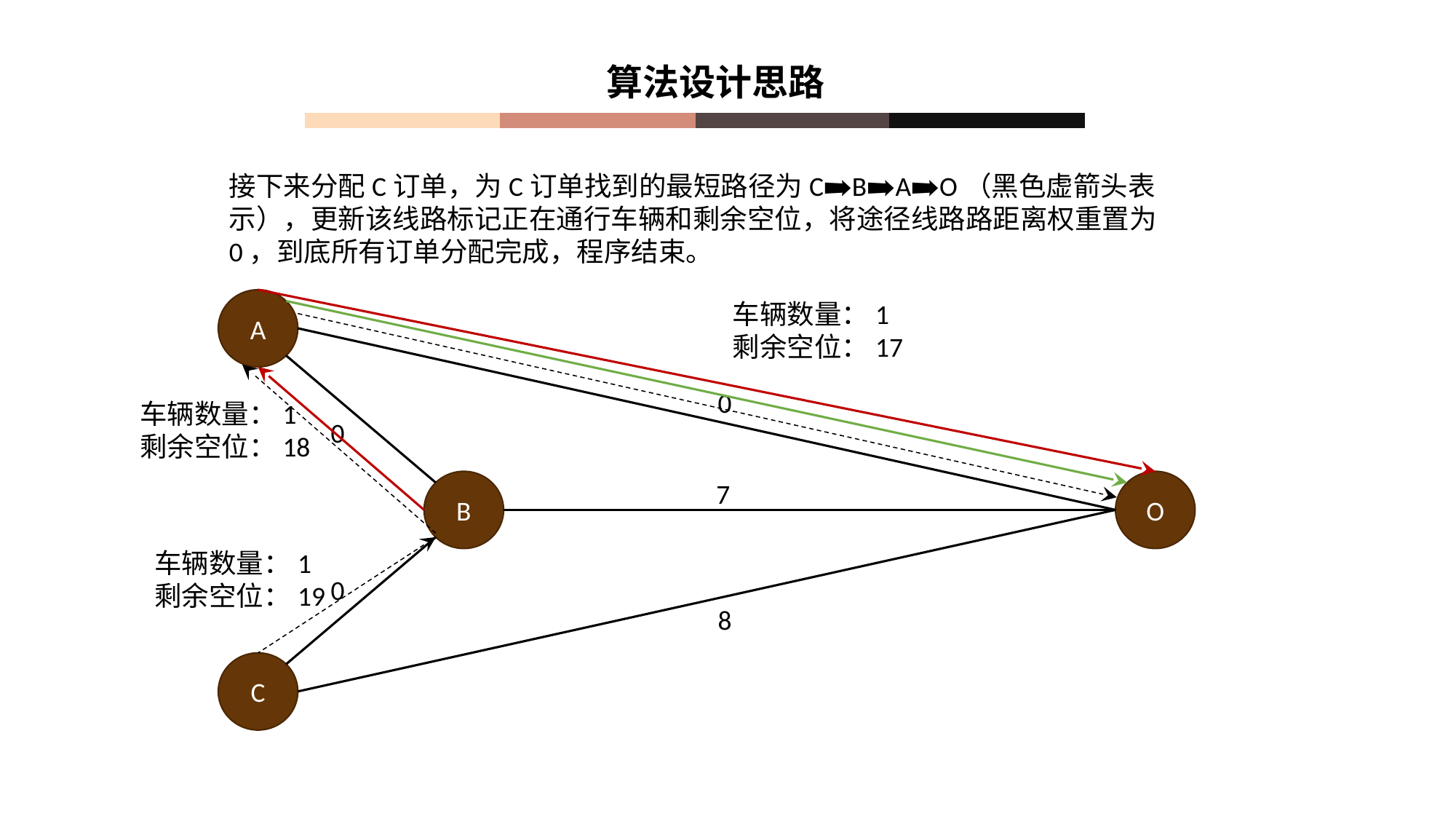

算法设计思路
接下来分配C订单，为C订单找到的最短路径为C➡B➡A➡O（黑色虚箭头表示），更新该线路标记正在通行车辆和剩余空位，将途径线路路距离权重置为0，到底所有订单分配完成，程序结束。
A
车辆数量：1
剩余空位：17
0
车辆数量：1
剩余空位：18
0
B
7
O
车辆数量：1
剩余空位：19
0
8

C